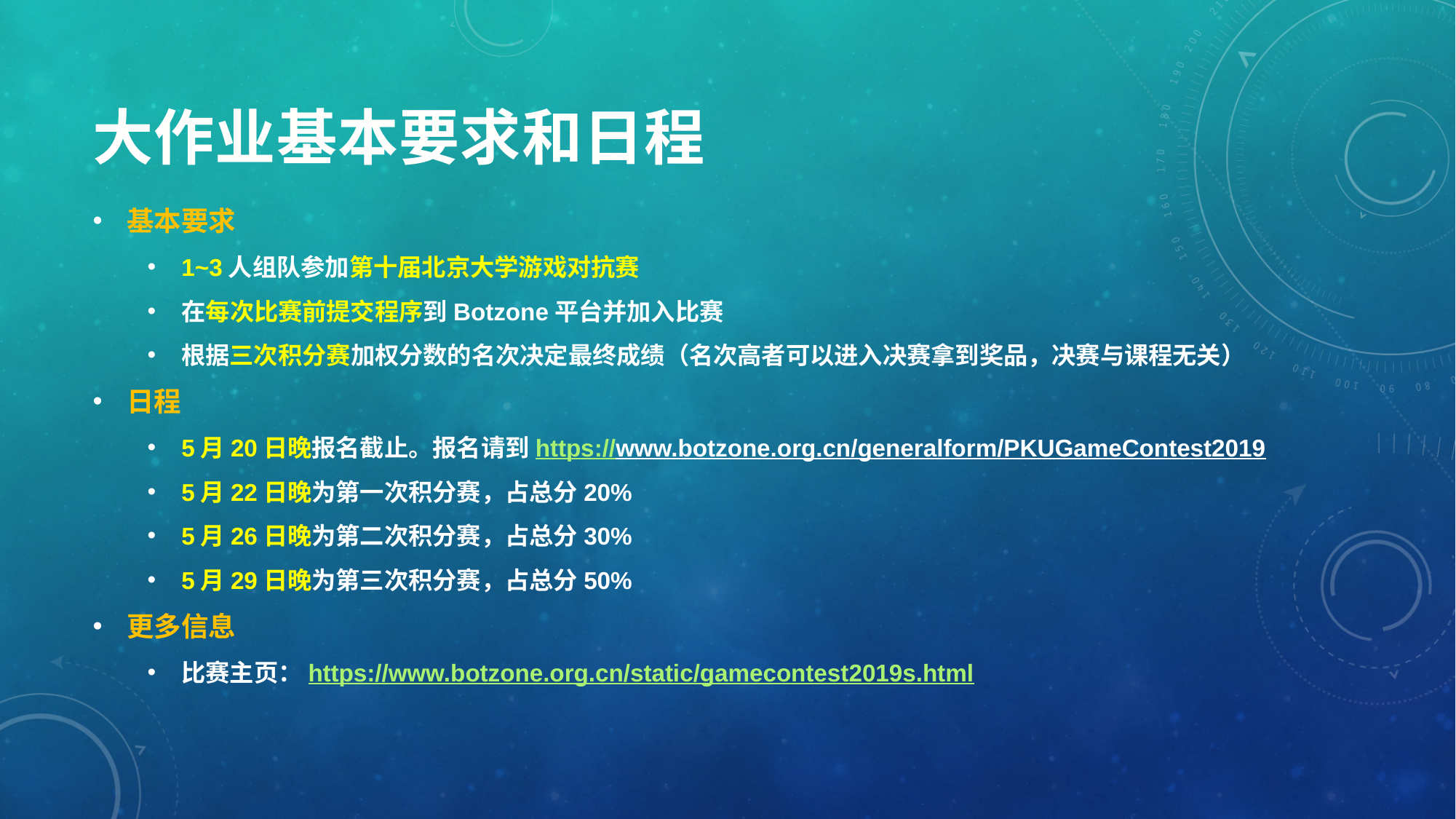

# 大作业基本要求和日程
基本要求
1~3人组队参加第十届北京大学游戏对抗赛
在每次比赛前提交程序到Botzone平台并加入比赛
根据三次积分赛加权分数的名次决定最终成绩（名次高者可以进入决赛拿到奖品，决赛与课程无关）
日程
5月20日晚报名截止。报名请到https://www.botzone.org.cn/generalform/PKUGameContest2019
5月22日晚为第一次积分赛，占总分20%
5月26日晚为第二次积分赛，占总分30%
5月29日晚为第三次积分赛，占总分50%
更多信息
比赛主页：https://www.botzone.org.cn/static/gamecontest2019s.html